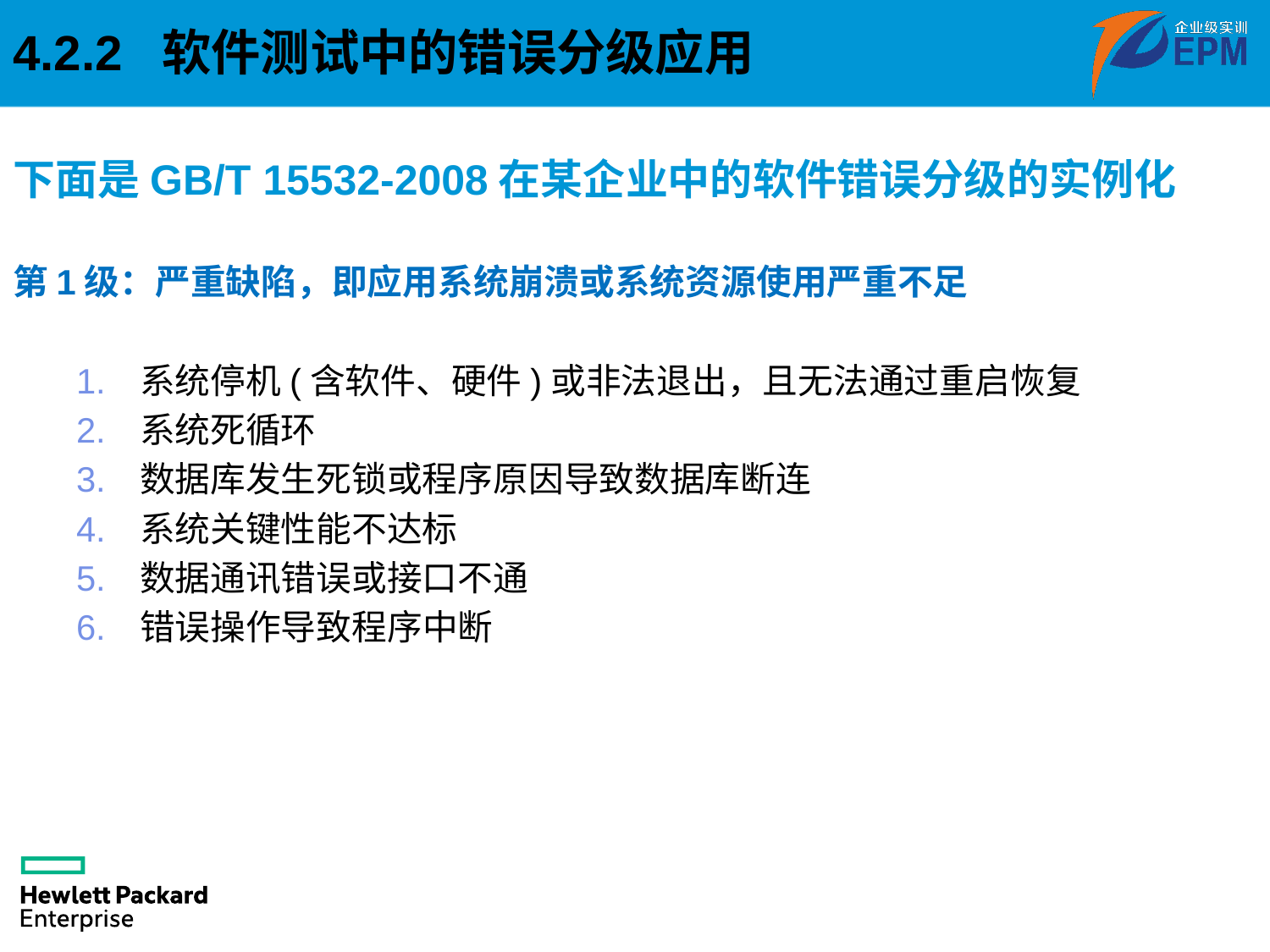

4.2.2  软件测试中的错误分级应用
下面是GB/T 15532-2008在某企业中的软件错误分级的实例化

第1级：严重缺陷，即应用系统崩溃或系统资源使用严重不足

系统停机(含软件、硬件)或非法退出，且无法通过重启恢复
系统死循环
数据库发生死锁或程序原因导致数据库断连
系统关键性能不达标
数据通讯错误或接口不通
错误操作导致程序中断